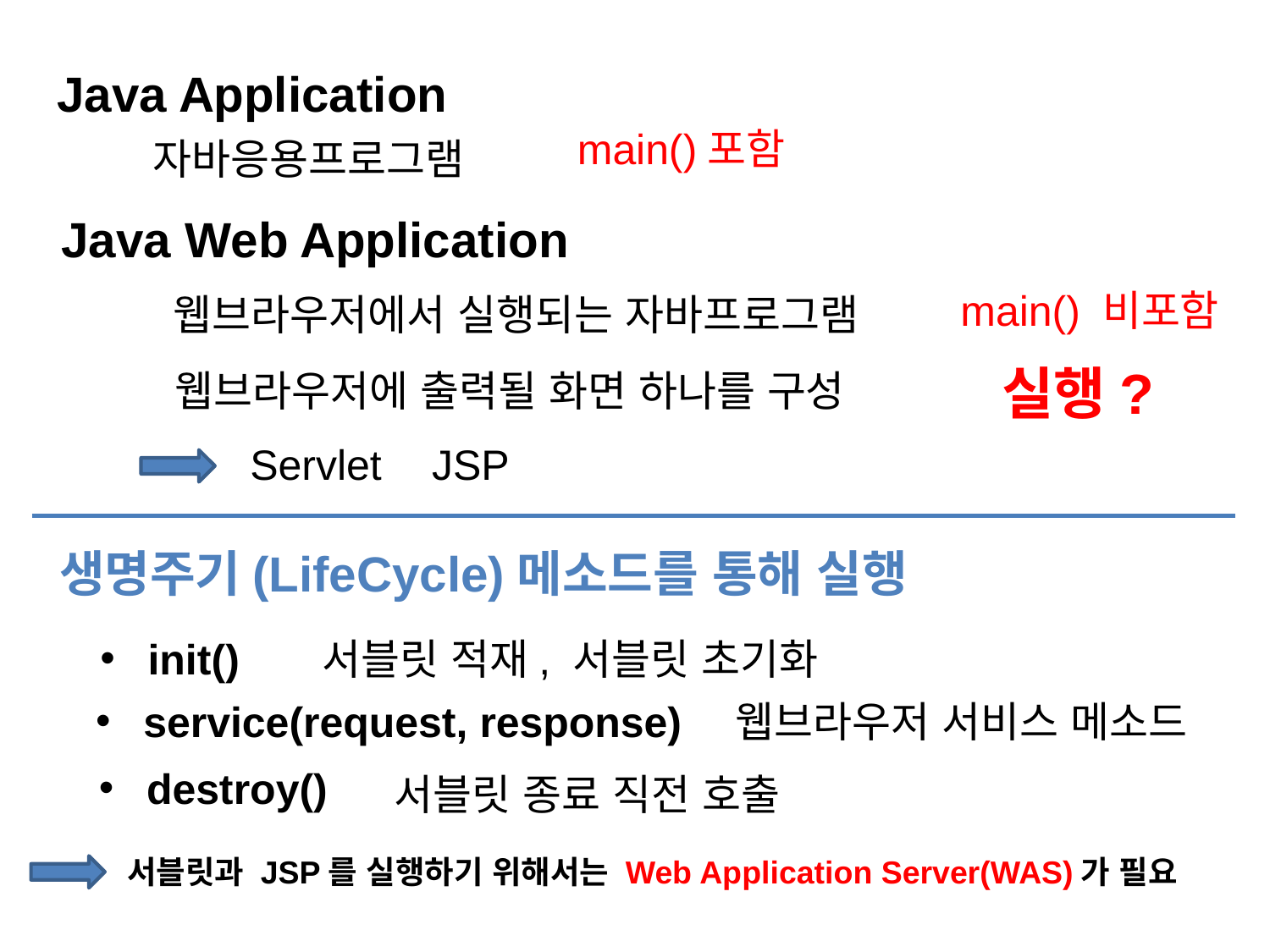

Java Application
main()포함
자바응용프로그램
Java Web Application
main() 비포함
웹브라우저에서 실행되는 자바프로그램
실행?
웹브라우저에 출력될 화면 하나를 구성
Servlet
JSP

생명주기(LifeCycle)메소드를 통해 실행
init()
서블릿 적재, 서블릿 초기화
service(request, response)
웹브라우저 서비스 메소드
destroy()
서블릿 종료 직전 호출
서블릿과 JSP를 실행하기 위해서는 Web Application Server(WAS)가 필요